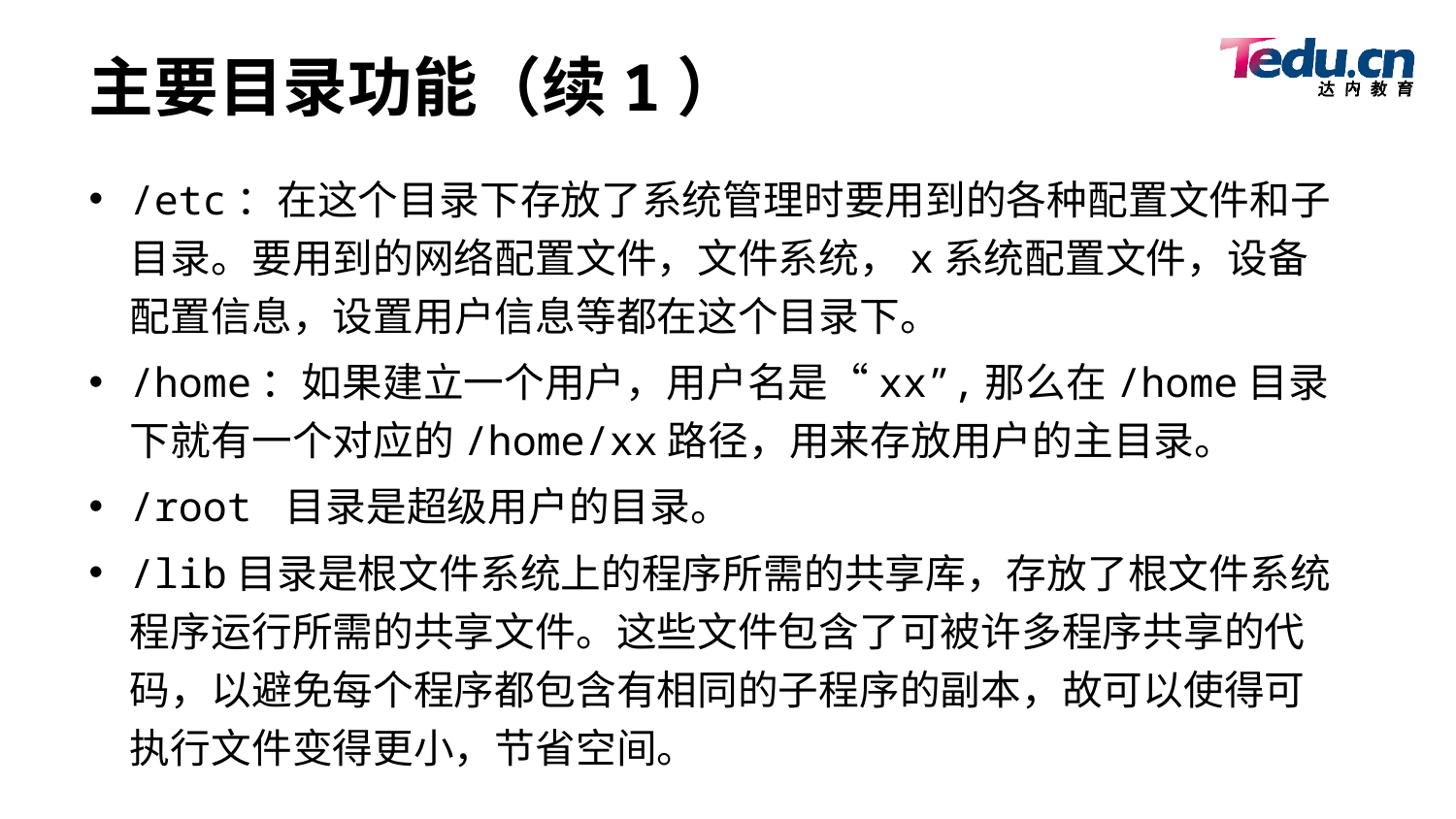

# 主要目录功能（续1）
/etc：在这个目录下存放了系统管理时要用到的各种配置文件和子目录。要用到的网络配置文件，文件系统，x系统配置文件，设备配置信息，设置用户信息等都在这个目录下。
/home：如果建立一个用户，用户名是“xx”,那么在/home目录下就有一个对应的/home/xx路径，用来存放用户的主目录。
/root 目录是超级用户的目录。
/lib目录是根文件系统上的程序所需的共享库，存放了根文件系统程序运行所需的共享文件。这些文件包含了可被许多程序共享的代码，以避免每个程序都包含有相同的子程序的副本，故可以使得可执行文件变得更小，节省空间。